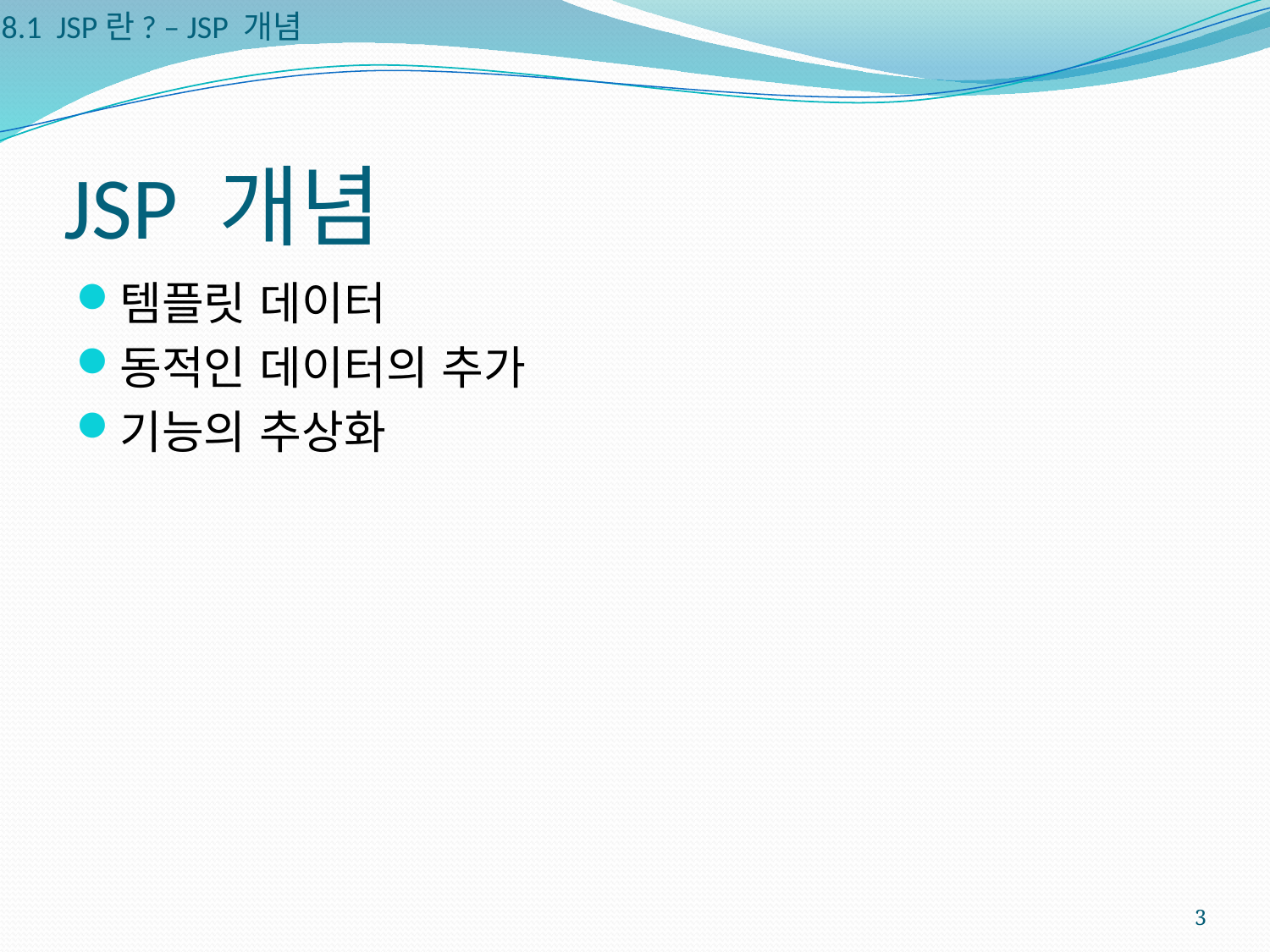

8.1  JSP란? – JSP 개념
# JSP 개념
템플릿 데이터
동적인 데이터의 추가
기능의 추상화

3